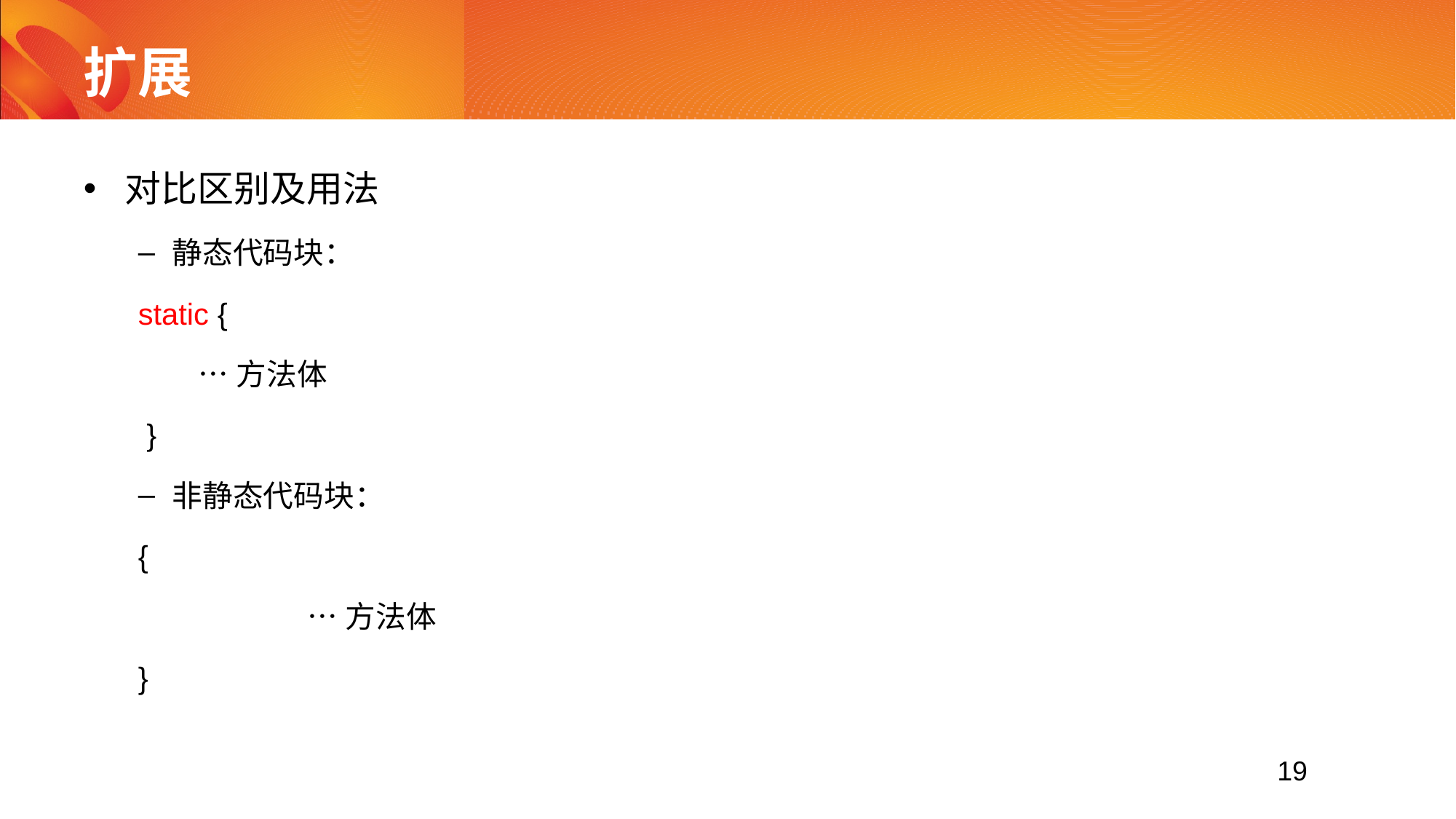

# 扩展
对比区别及用法
静态代码块：
static {
         …方法体
 }
非静态代码块：
{
	         …方法体
}